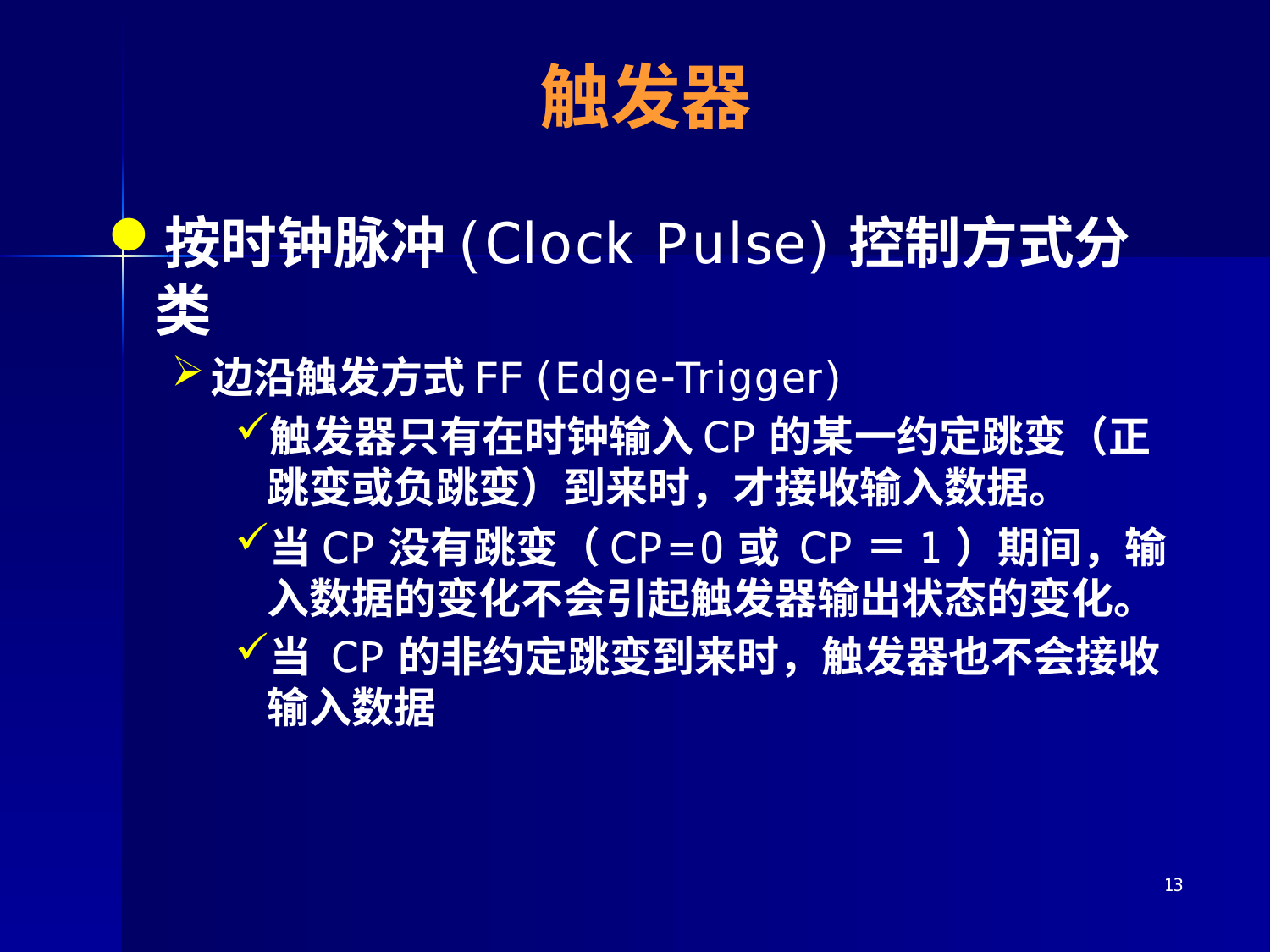

# 触发器
按时钟脉冲(Clock Pulse)控制方式分类
边沿触发方式FF (Edge-Trigger)
触发器只有在时钟输入CP的某一约定跳变（正跳变或负跳变）到来时，才接收输入数据。
当CP没有跳变（CP=0或 CP＝1）期间，输入数据的变化不会引起触发器输出状态的变化。
当 CP的非约定跳变到来时，触发器也不会接收输入数据
13